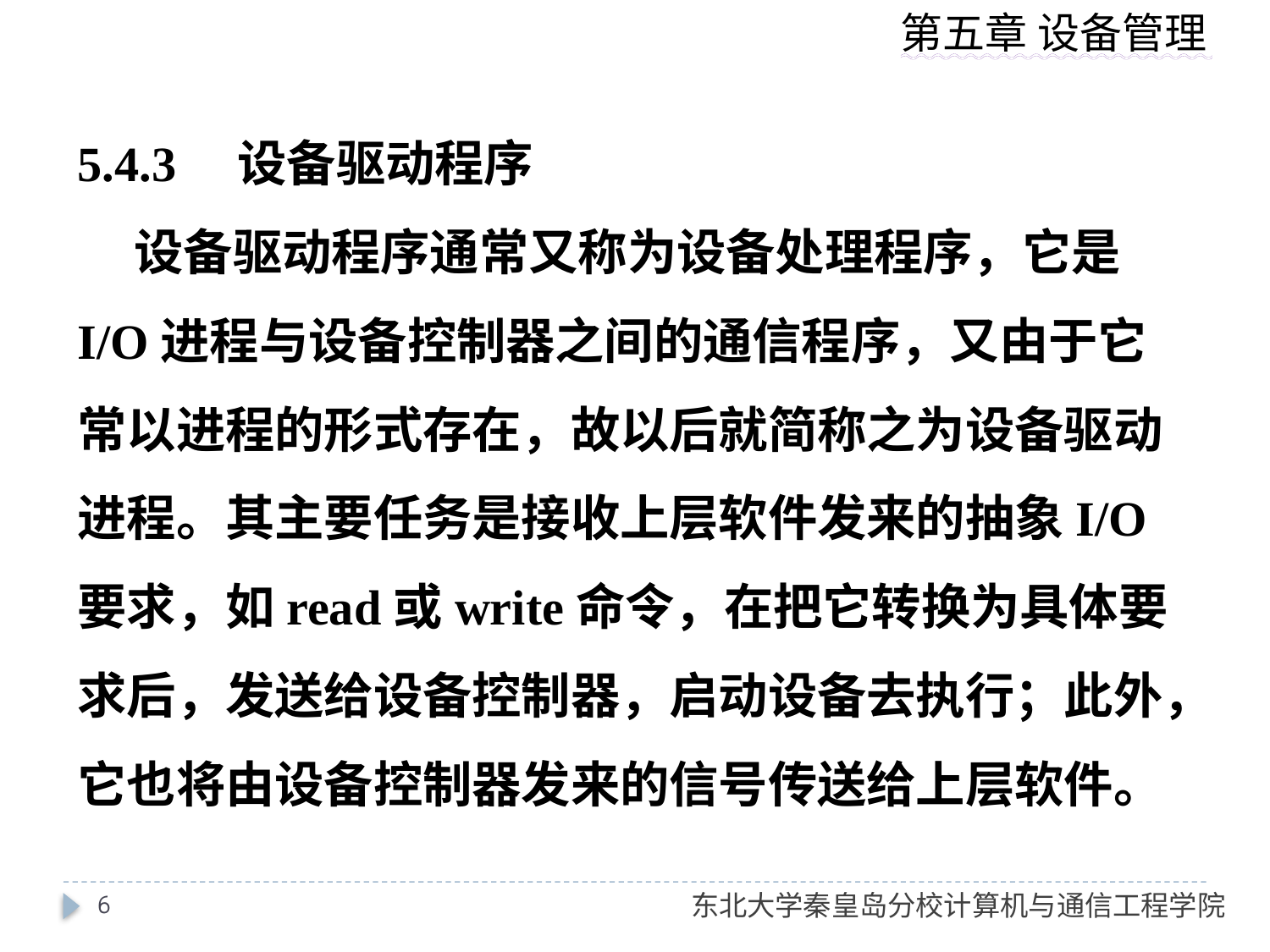

5.4.3　设备驱动程序
    设备驱动程序通常又称为设备处理程序，它是I/O进程与设备控制器之间的通信程序，又由于它常以进程的形式存在，故以后就简称之为设备驱动进程。其主要任务是接收上层软件发来的抽象I/O要求，如read或write命令，在把它转换为具体要求后，发送给设备控制器，启动设备去执行；此外，它也将由设备控制器发来的信号传送给上层软件。
6